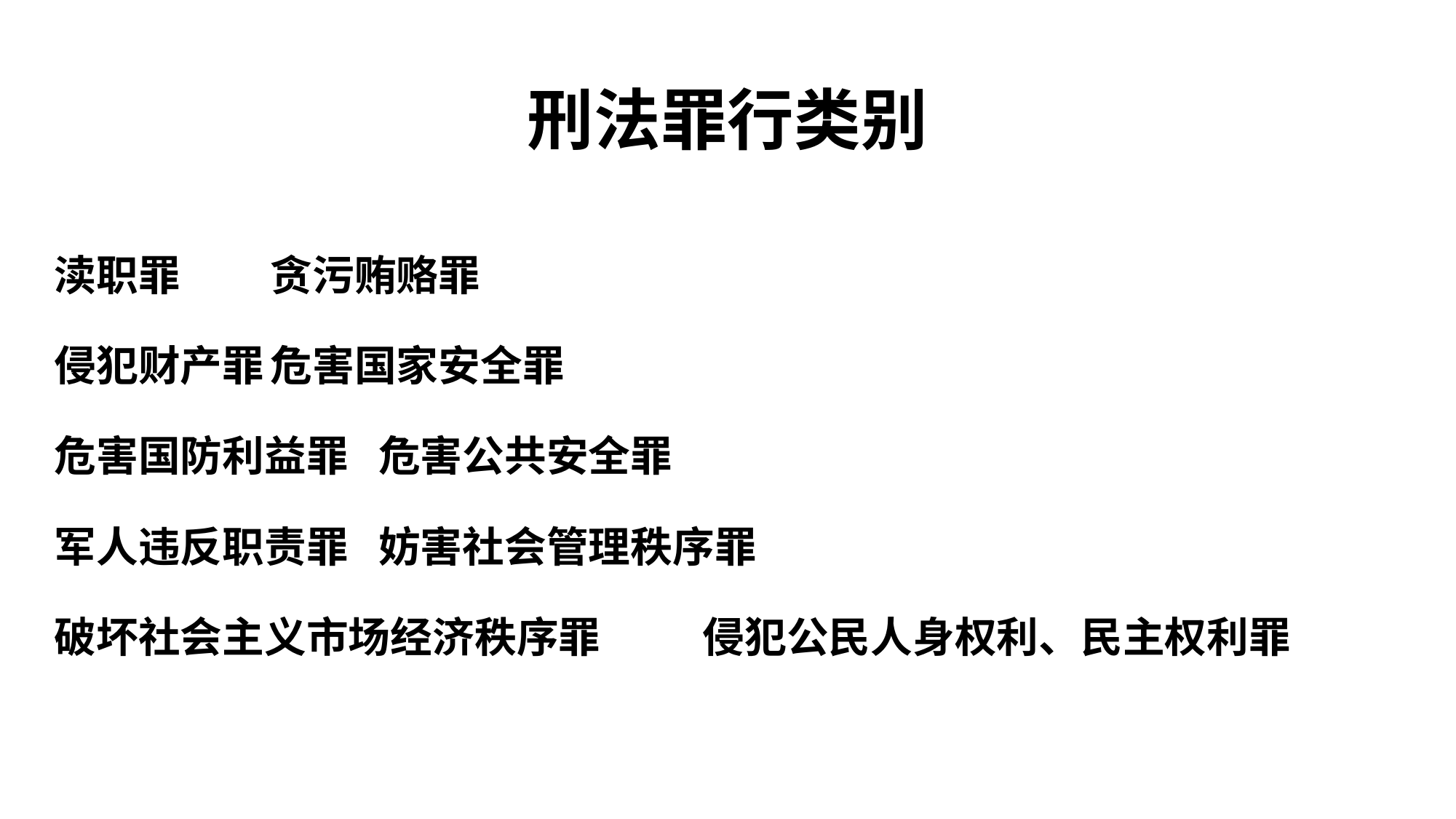

# 刑法罪行类别
渎职罪					贪污贿赂罪
侵犯财产罪					危害国家安全罪
危害国防利益罪				危害公共安全罪
军人违反职责罪				妨害社会管理秩序罪
破坏社会主义市场经济秩序罪	侵犯公民人身权利、民主权利罪